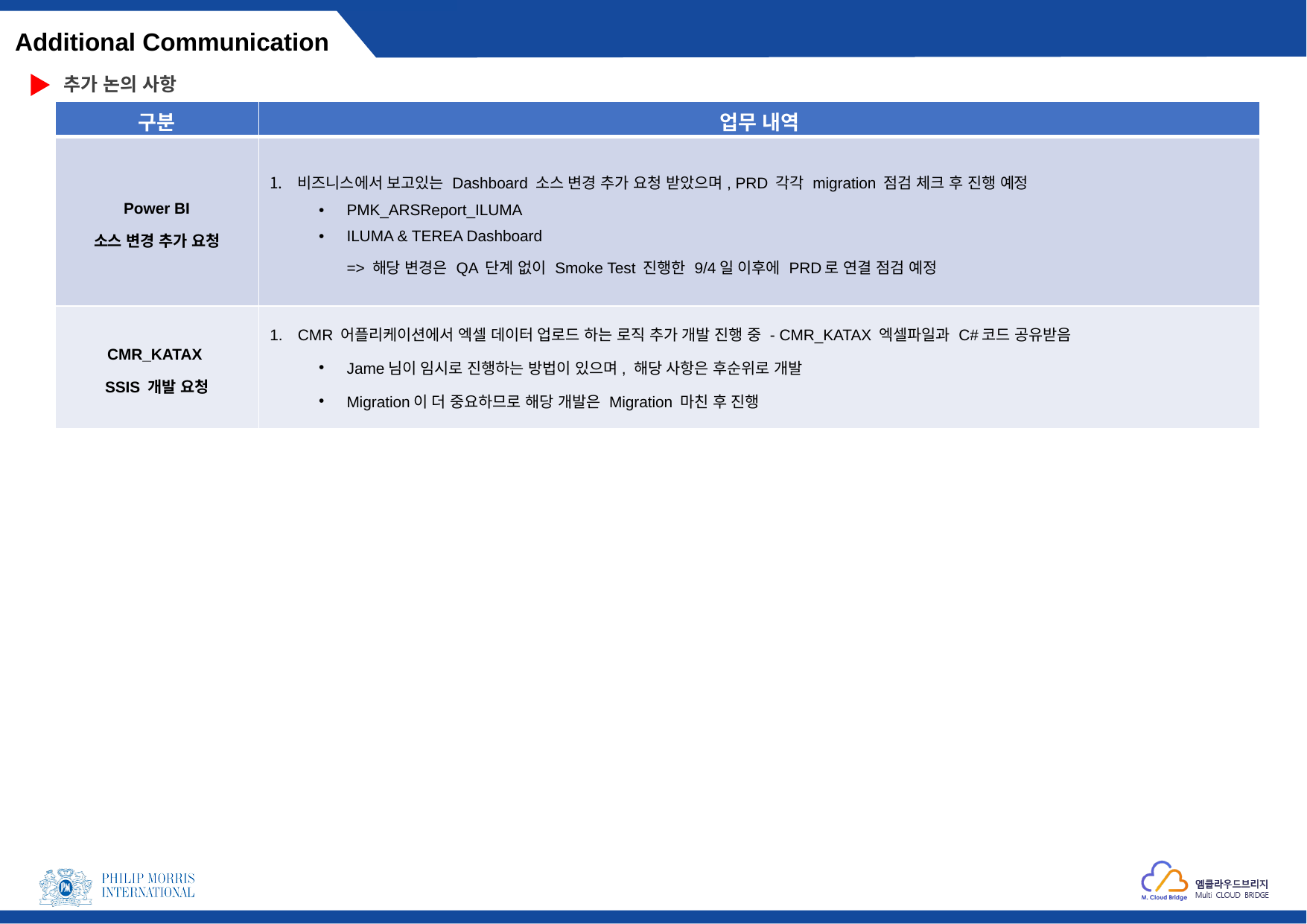

Additional Communication
추가 논의 사항

| 구분 | 업무 내역 |
| --- | --- |
| Power BI 소스 변경 추가 요청 | 비즈니스에서 보고있는 Dashboard 소스 변경 추가 요청 받았으며, PRD 각각 migration 점검 체크 후 진행 예정 PMK\_ARSReport\_ILUMA ILUMA & TEREA Dashboard => 해당 변경은 QA 단계 없이 Smoke Test 진행한 9/4일 이후에 PRD로 연결 점검 예정 |
| CMR\_KATAX SSIS 개발 요청 | CMR 어플리케이션에서 엑셀 데이터 업로드 하는 로직 추가 개발 진행 중 - CMR\_KATAX 엑셀파일과 C#코드 공유받음 Jame님이 임시로 진행하는 방법이 있으며, 해당 사항은 후순위로 개발 Migration이 더 중요하므로 해당 개발은 Migration 마친 후 진행 |